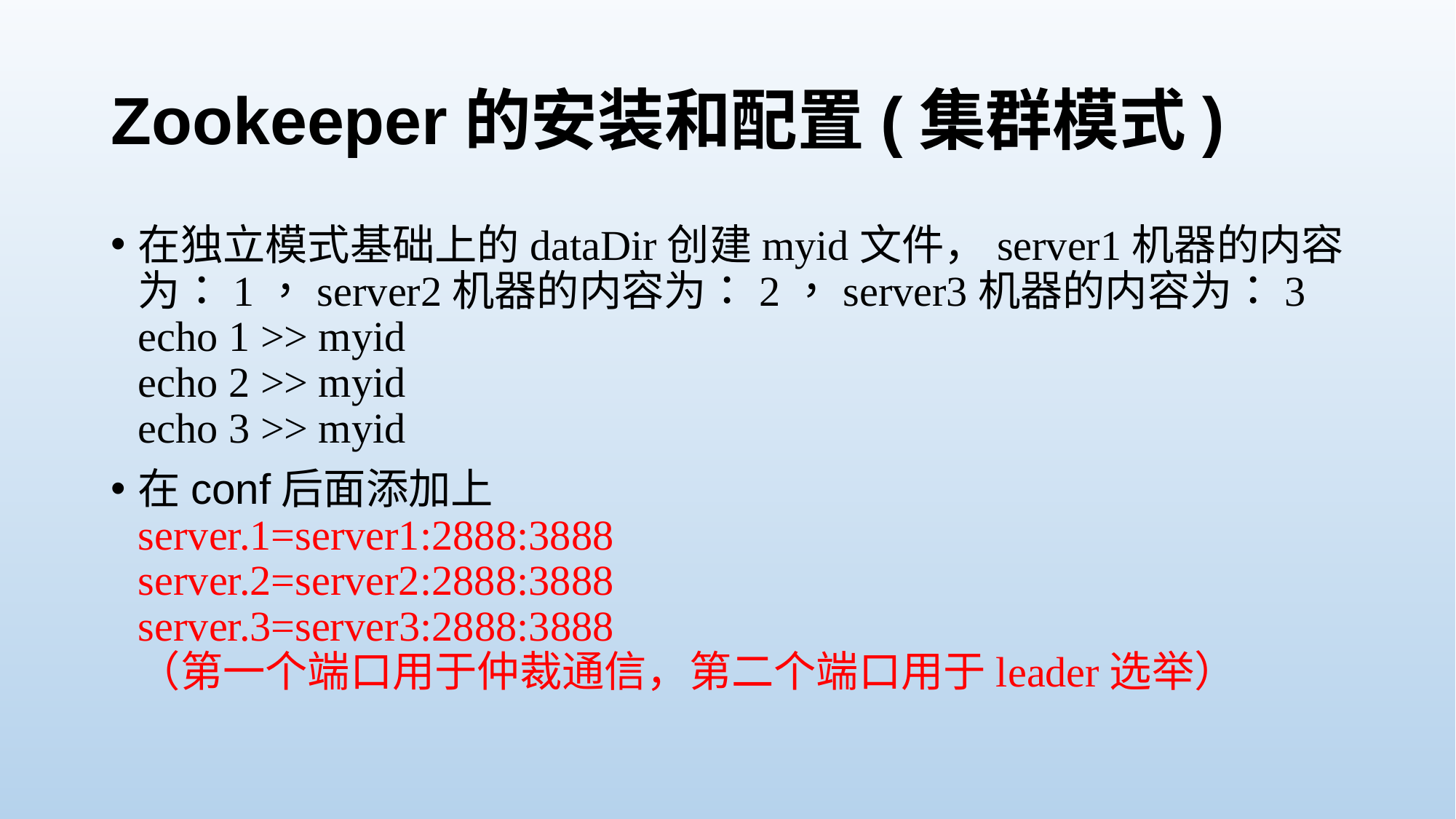

# Zookeeper的安装和配置(集群模式)
在独立模式基础上的dataDir创建myid文件，server1机器的内容为：1，server2机器的内容为：2，server3机器的内容为：3
echo 1 >> myid
echo 2 >> myid
echo 3 >> myid
在conf后面添加上
server.1=server1:2888:3888
server.2=server2:2888:3888 		              		 server.3=server3:2888:3888
（第一个端口用于仲裁通信，第二个端口用于leader选举）